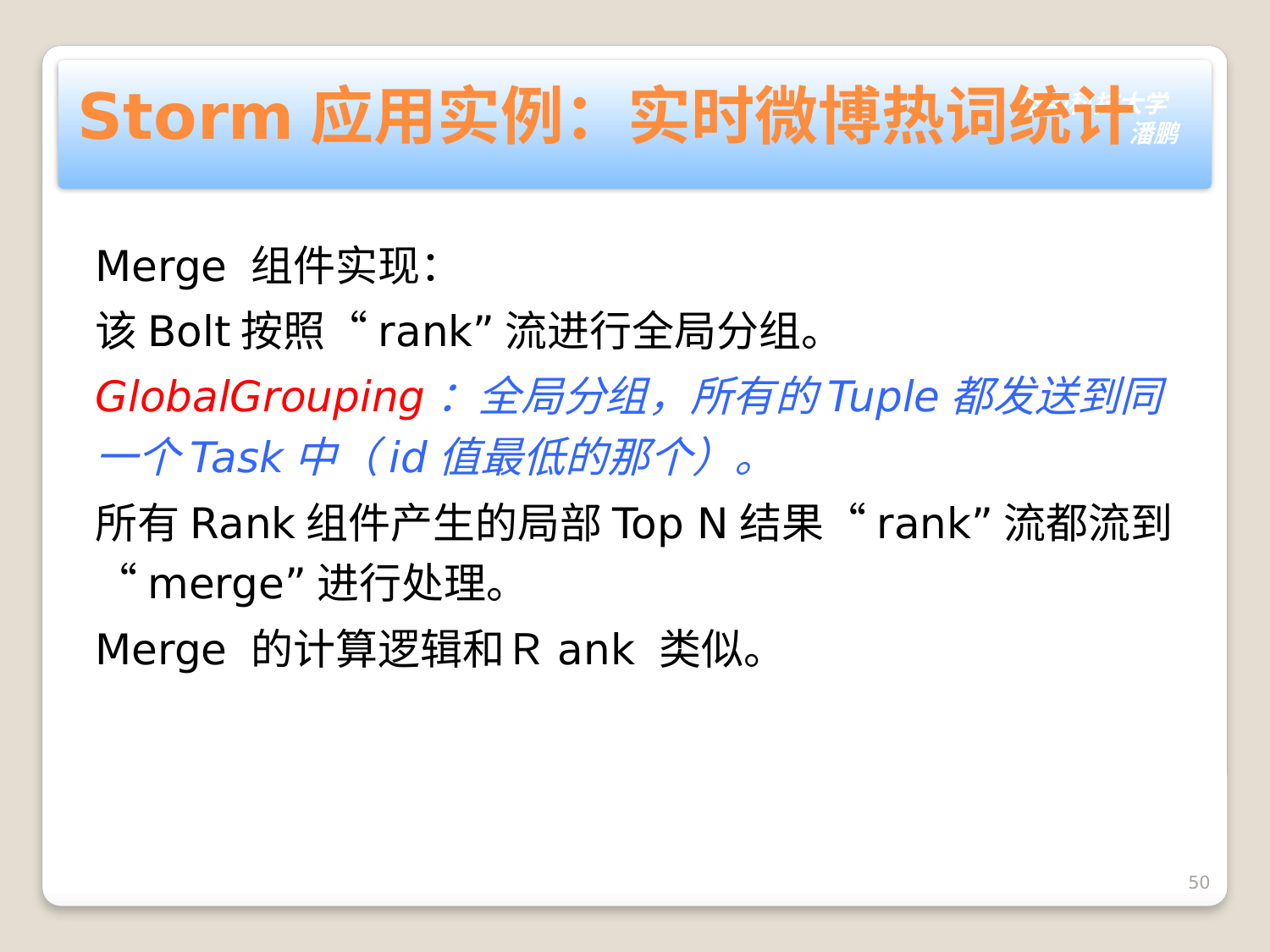

# Storm应用实例：实时微博热词统计
Merge 组件实现：
该Bolt按照“rank”流进行全局分组。
GlobalGrouping：全局分组，所有的Tuple都发送到同一个Task中（id值最低的那个）。
所有Rank组件产生的局部Top N结果“rank”流都流到“merge”进行处理。
Merge 的计算逻辑和Ｒank 类似。
50